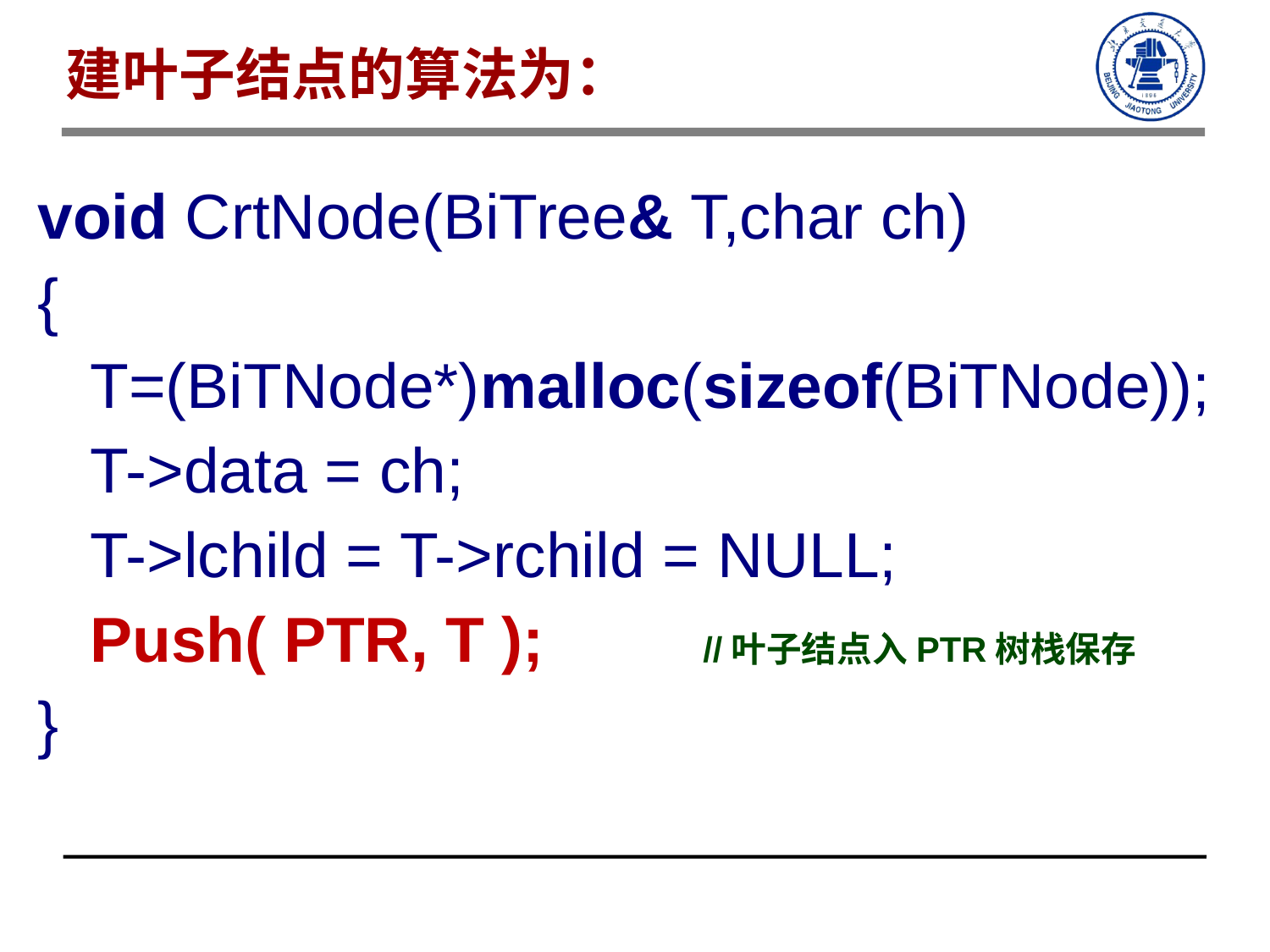

建叶子结点的算法为：
void CrtNode(BiTree& T,char ch)
{
   T=(BiTNode*)malloc(sizeof(BiTNode));
   T->data = ch;
   T->lchild = T->rchild = NULL;
   Push( PTR, T );         //叶子结点入PTR树栈保存
}